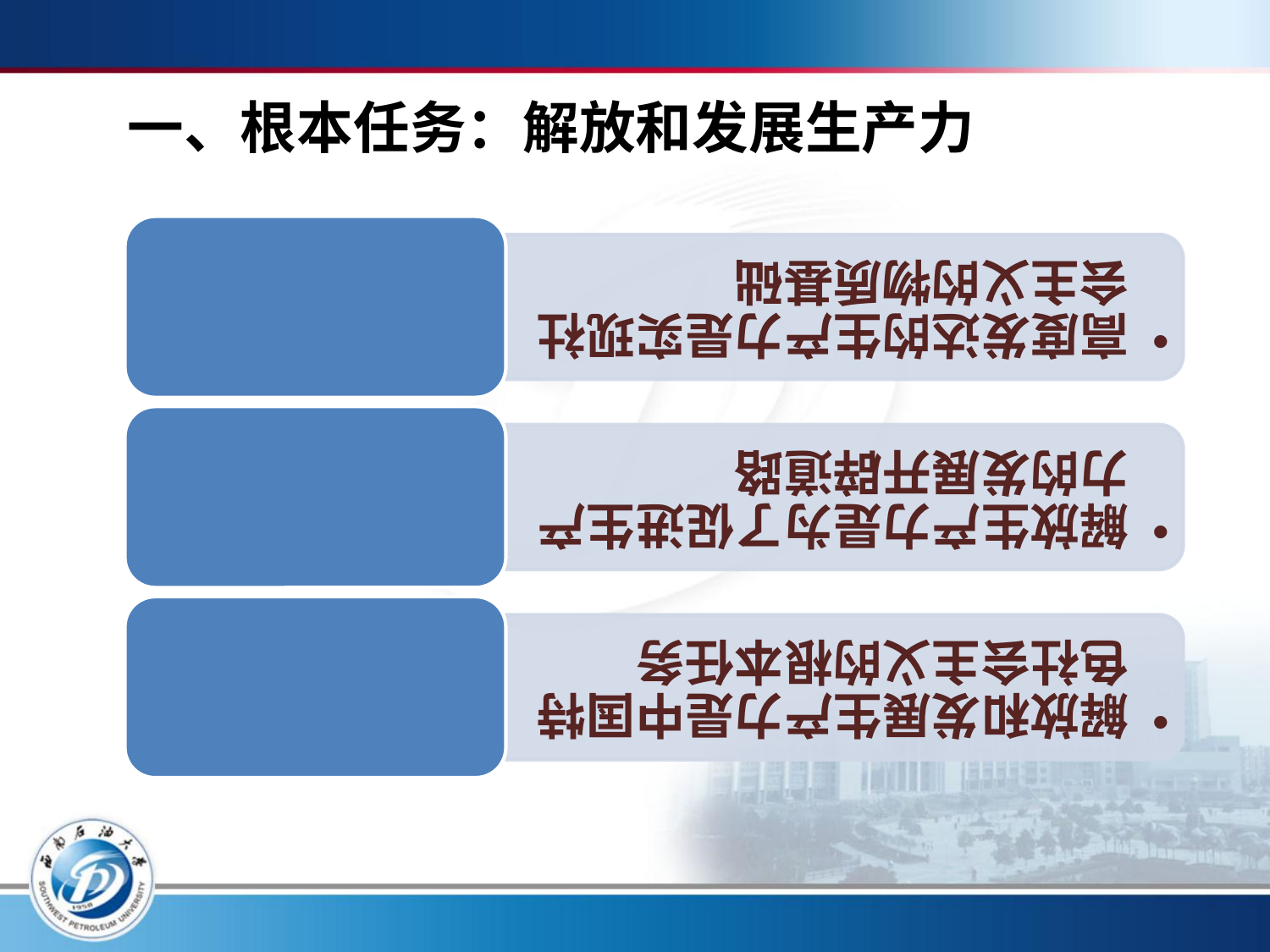

一、根本任务：解放和发展生产力
高度发达的生产力是实现社会主义的物质基础

解放生产力是为了促进生产力的发展开辟道路

解放和发展生产力是中国特色社会主义的根本任务